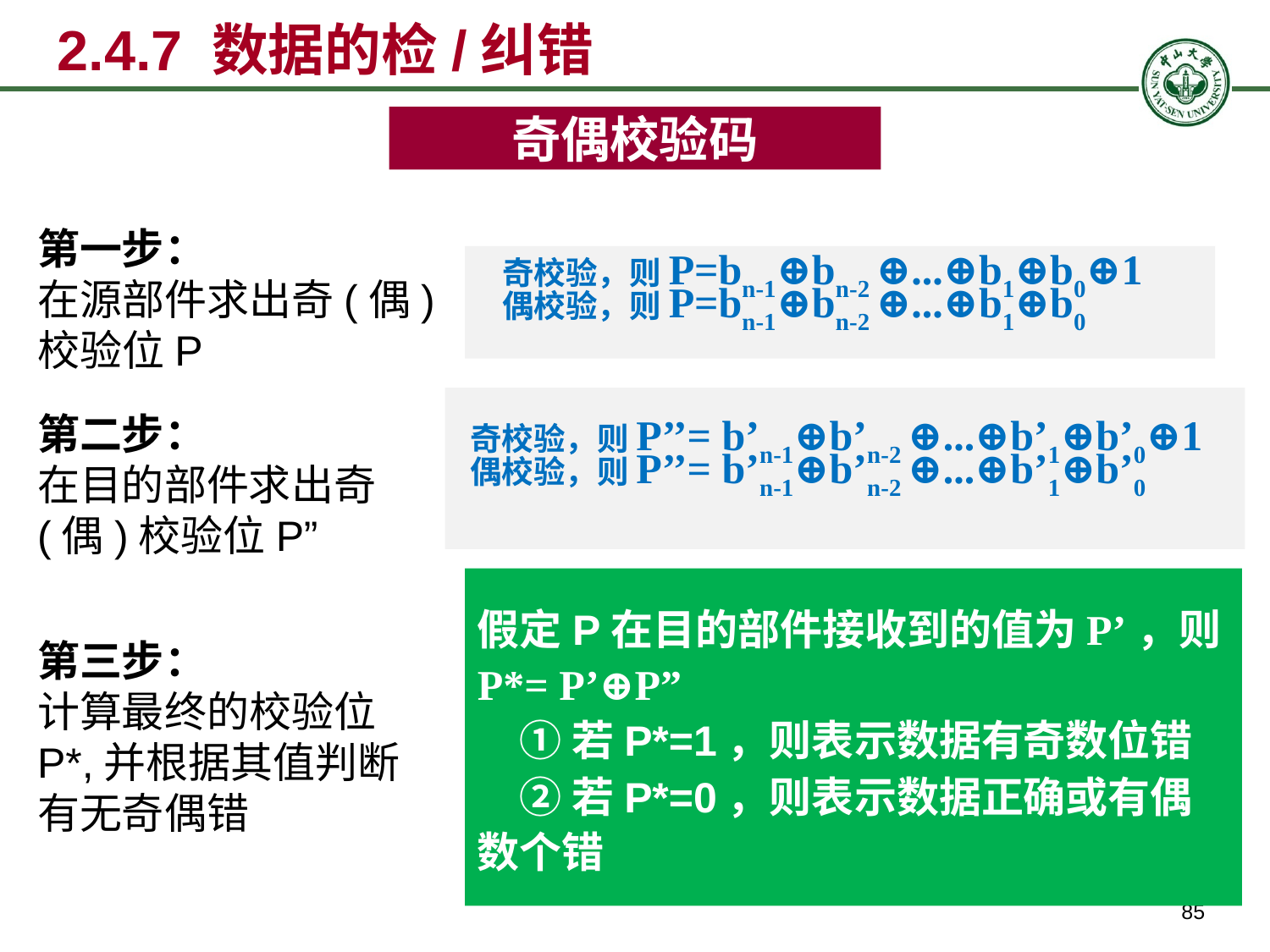

# 2.4.7 数据的检/纠错
奇偶校验码
第一步：
在源部件求出奇(偶)校验位P
奇校验，则P=bn-1⊕bn-2 ⊕...⊕b1⊕b0⊕1
偶校验，则P=bn-1⊕bn-2 ⊕...⊕b1⊕b0
奇校验，则P’’= b’n-1⊕b’n-2 ⊕...⊕b’1⊕b’0⊕1
偶校验，则P’’= b’n-1⊕b’n-2 ⊕...⊕b’1⊕b’0
第二步：
在目的部件求出奇(偶)校验位P”
假定P在目的部件接收到的值为P’，则P*= P’⊕P”
　① 若P*=1，则表示数据有奇数位错
　② 若P*=0，则表示数据正确或有偶数个错
第三步：
计算最终的校验位P*,并根据其值判断有无奇偶错